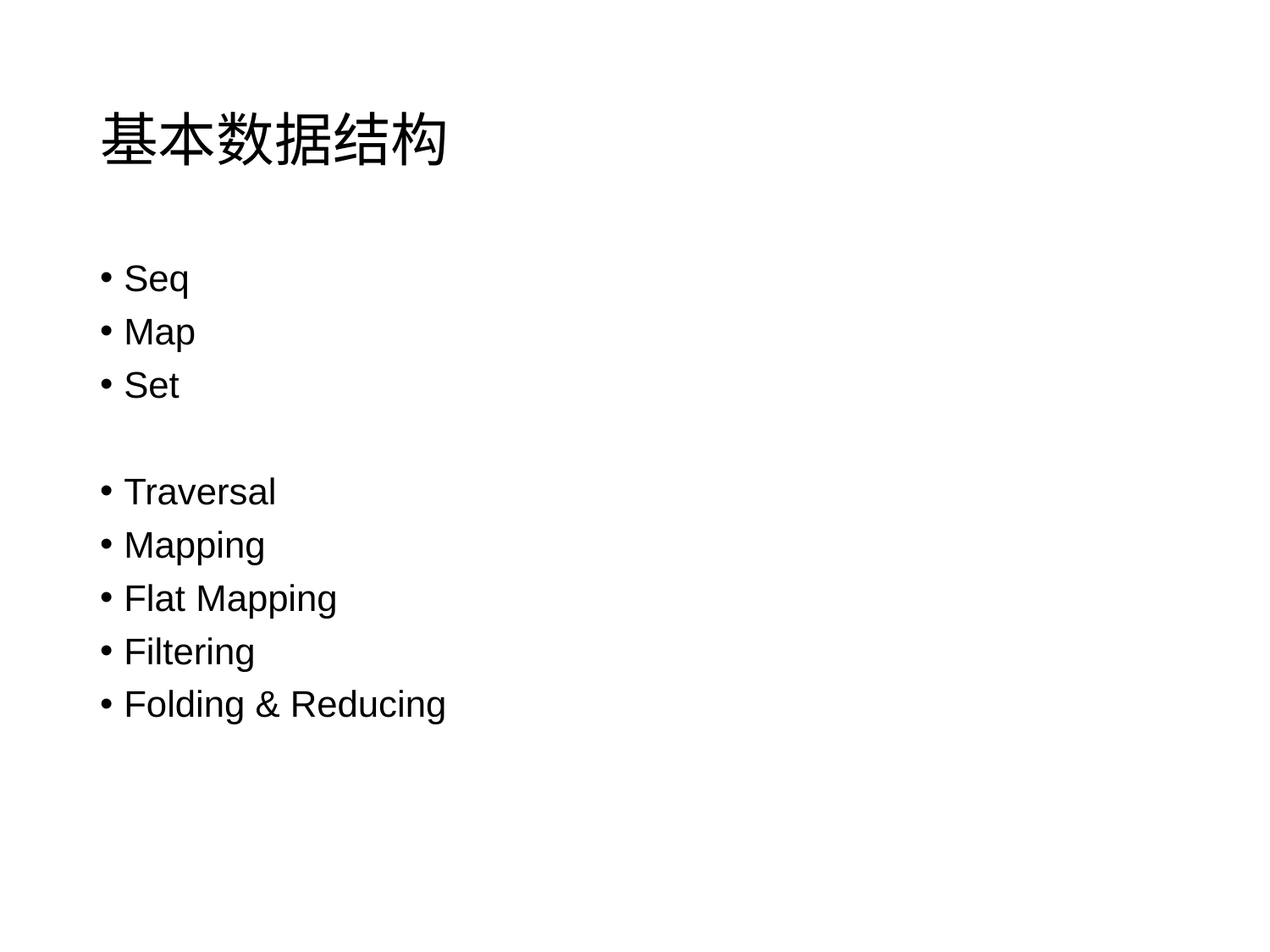

# 基本数据结构
Seq
Map
Set

Traversal
Mapping
Flat Mapping
Filtering
Folding & Reducing